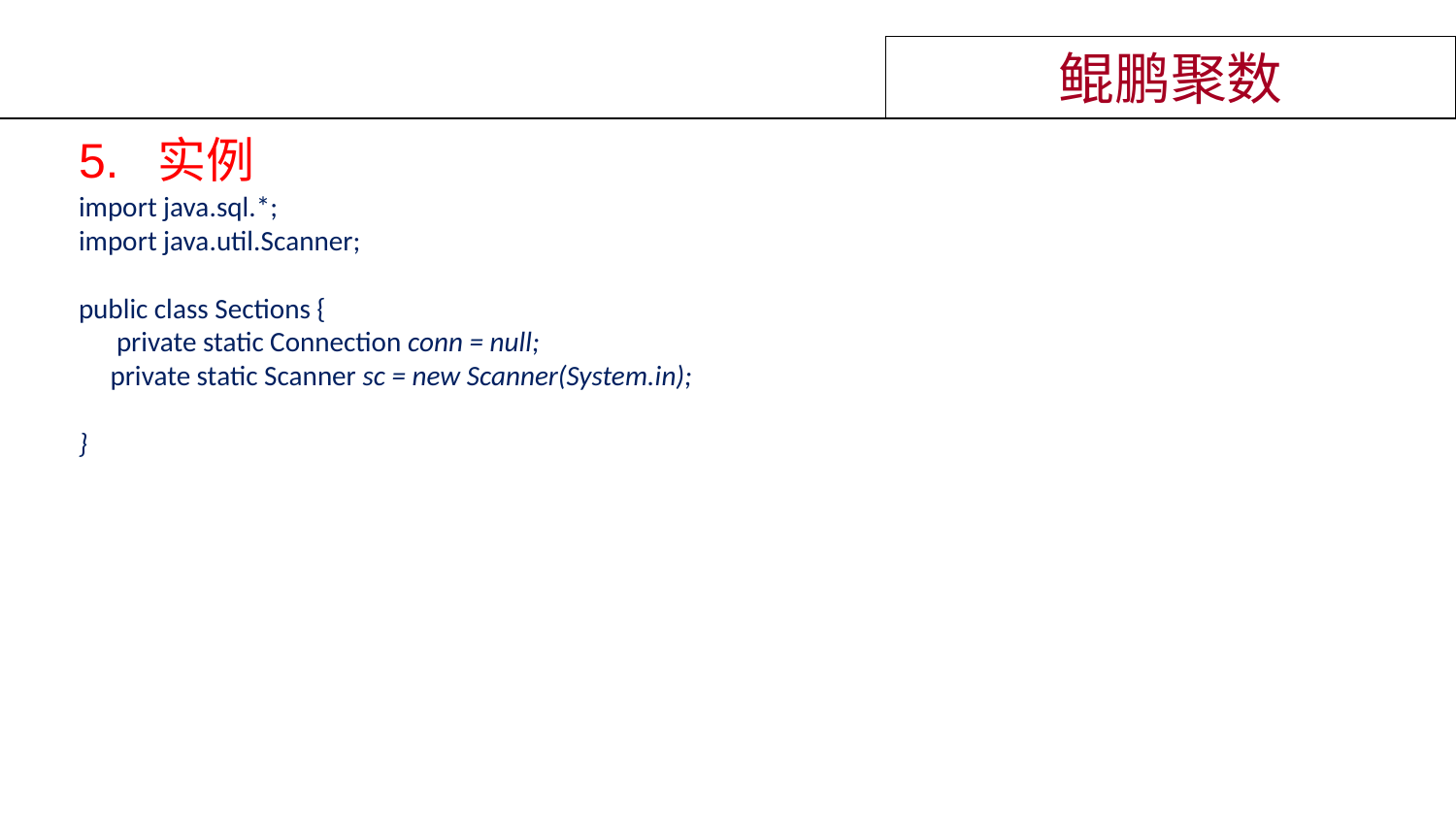

鲲鹏聚数

5.  实例
import java.sql.*;
import java.util.Scanner;

public class Sections {
      private static Connection conn = null;
     private static Scanner sc = new Scanner(System.in);

}